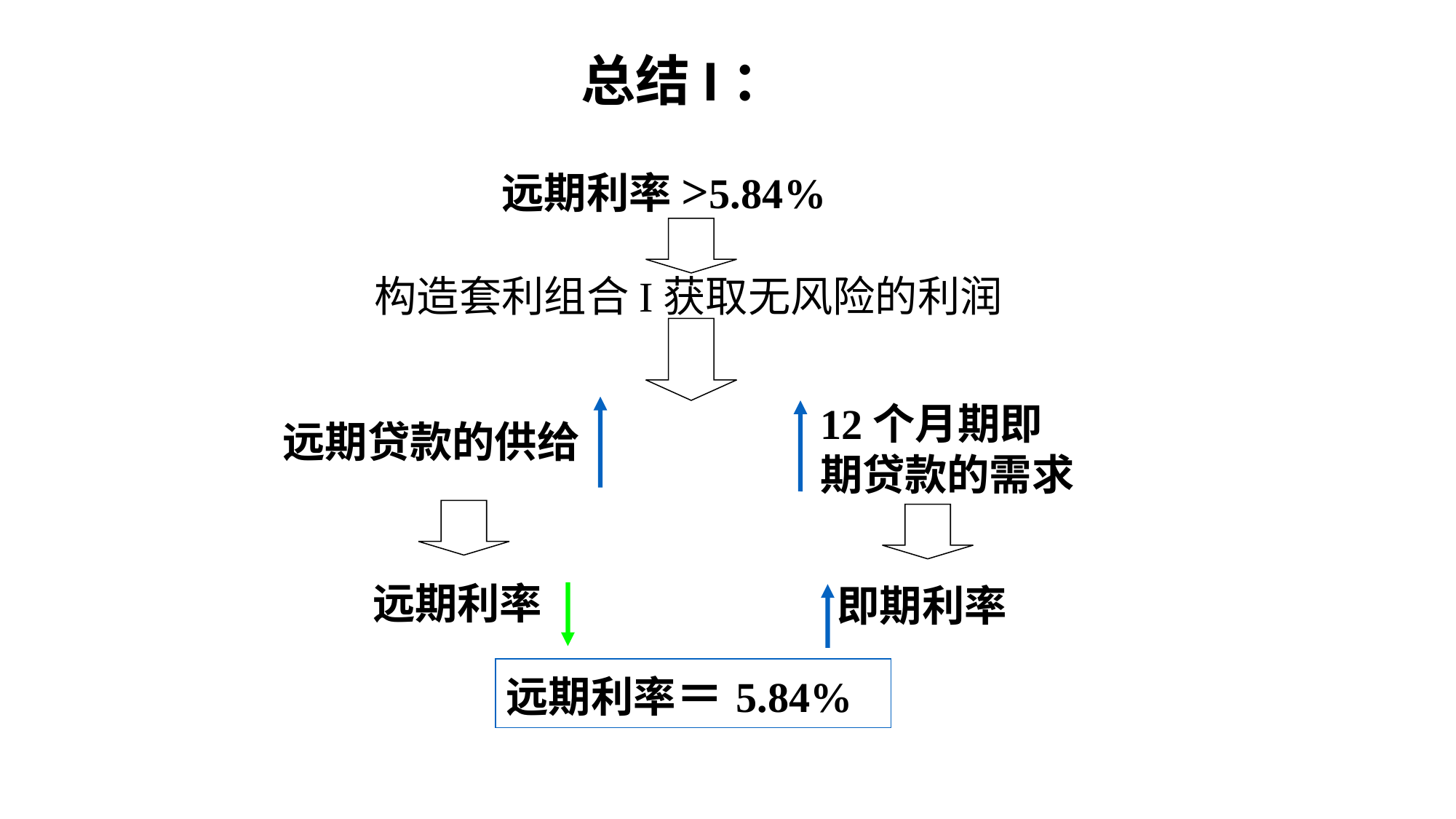

# 总结I：
远期利率>5.84%

构造套利组合I获取无风险的利润

12个月期即期贷款的需求

远期贷款的供给

远期利率
即期利率

远期利率＝5.84%